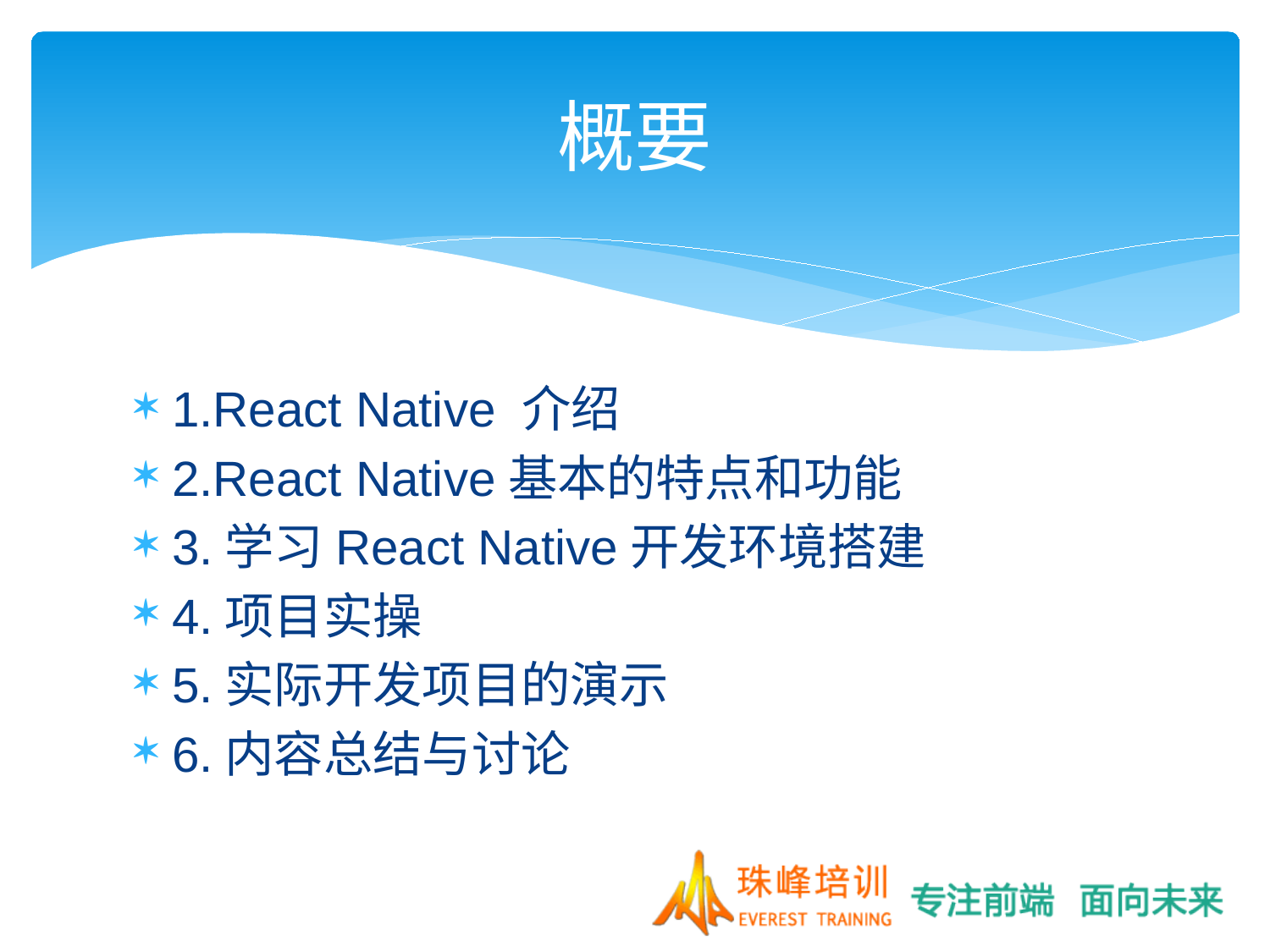

# 概要
1.React Native 介绍
2.React Native基本的特点和功能
3.学习React Native开发环境搭建
4.项目实操
5.实际开发项目的演示
6.内容总结与讨论